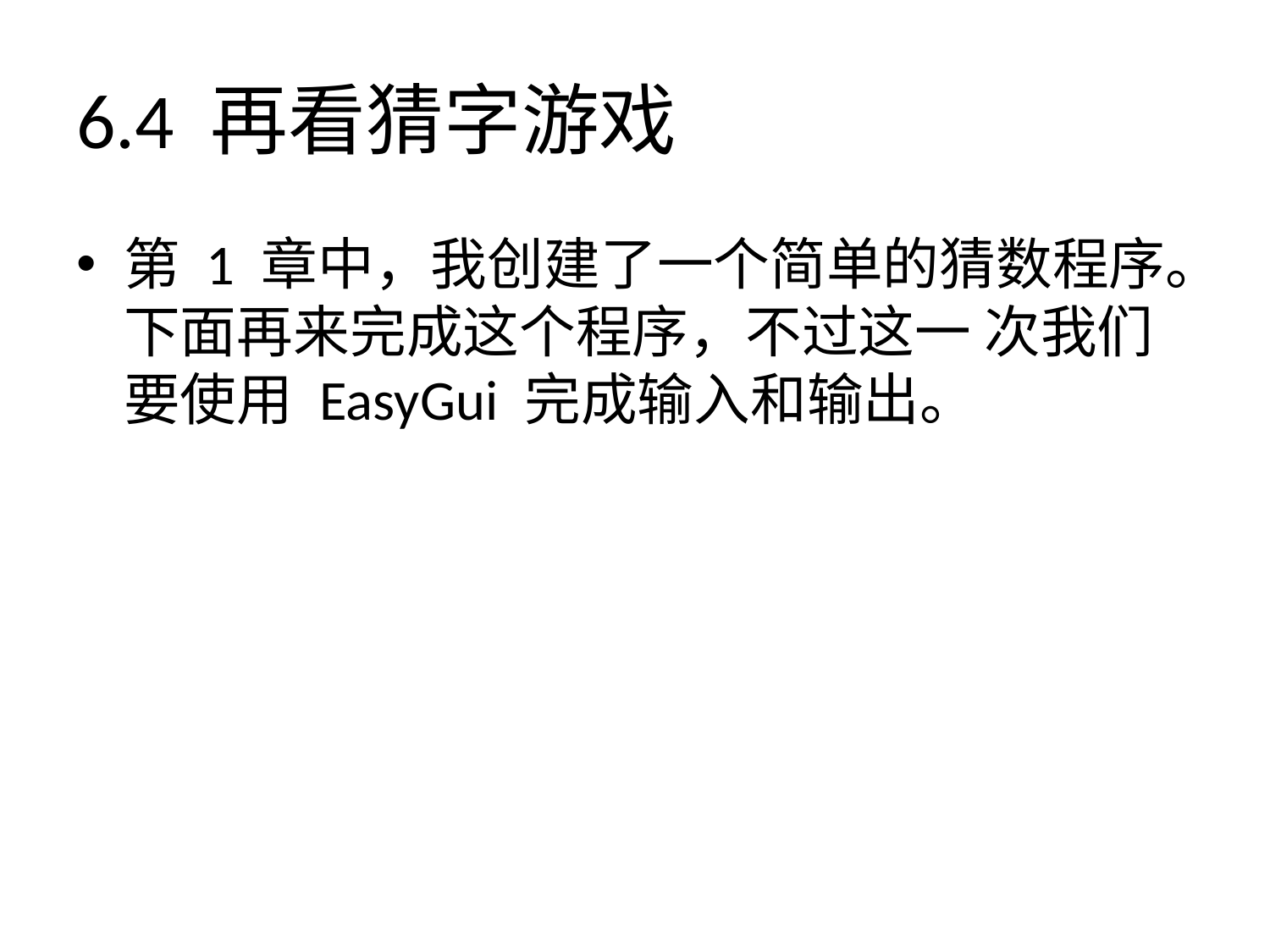

# 6.4 再看猜字游戏
第 1 章中，我创建了一个简单的猜数程序。下面再来完成这个程序，不过这一 次我们要使用 EasyGui 完成输入和输出。